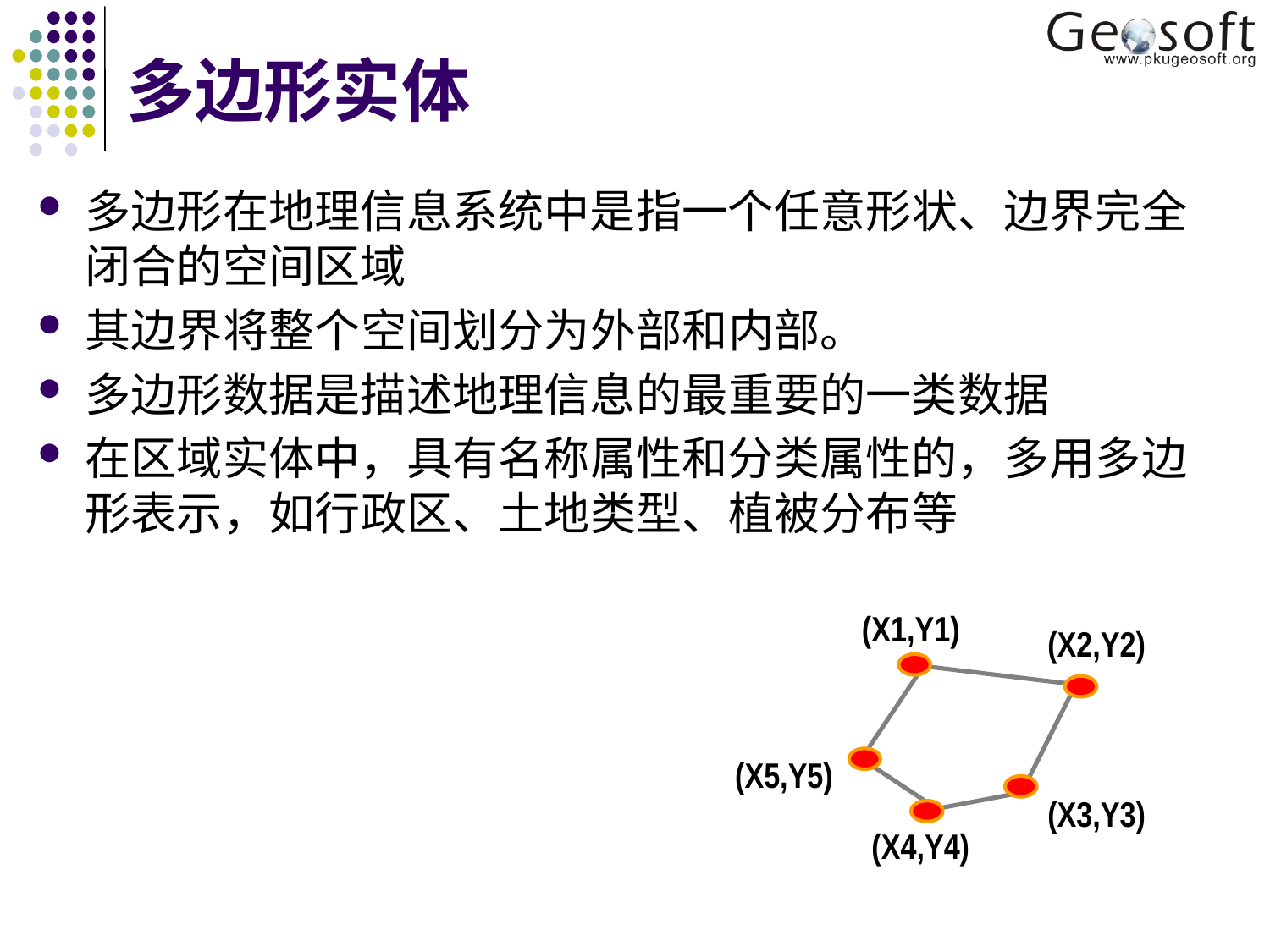

# 多边形实体
多边形在地理信息系统中是指一个任意形状、边界完全闭合的空间区域
其边界将整个空间划分为外部和内部。
多边形数据是描述地理信息的最重要的一类数据
在区域实体中，具有名称属性和分类属性的，多用多边形表示，如行政区、土地类型、植被分布等
(X1,Y1)
(X2,Y2)

(X5,Y5)

(X3,Y3)

(X4,Y4)